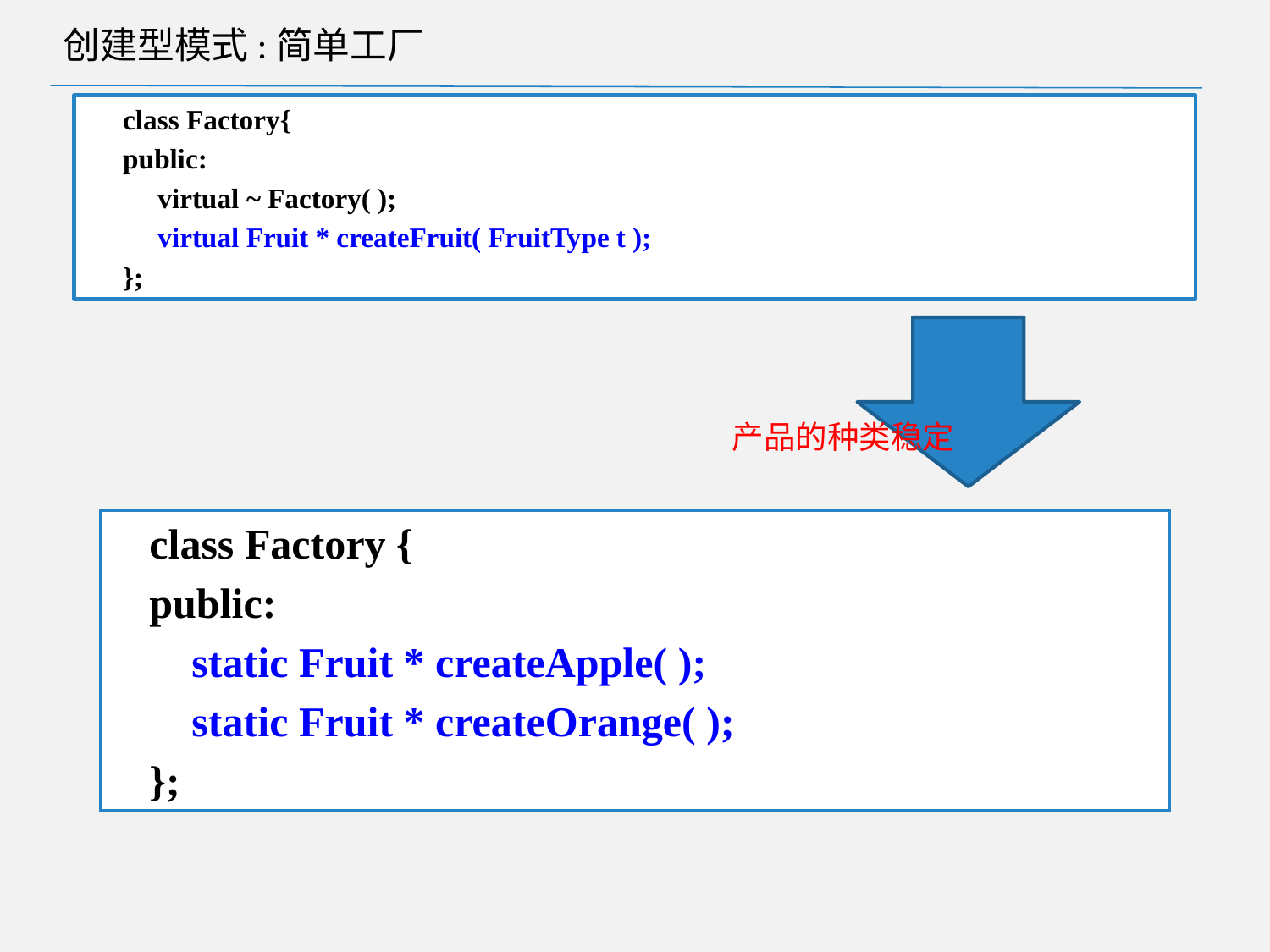

# 创建型模式:简单工厂
class Factory{
public:
     virtual ~ Factory( );
     virtual Fruit * createFruit( FruitType t );
};

产品的种类稳定
class Factory {
public:
    static Fruit * createApple( );
    static Fruit * createOrange( );
};